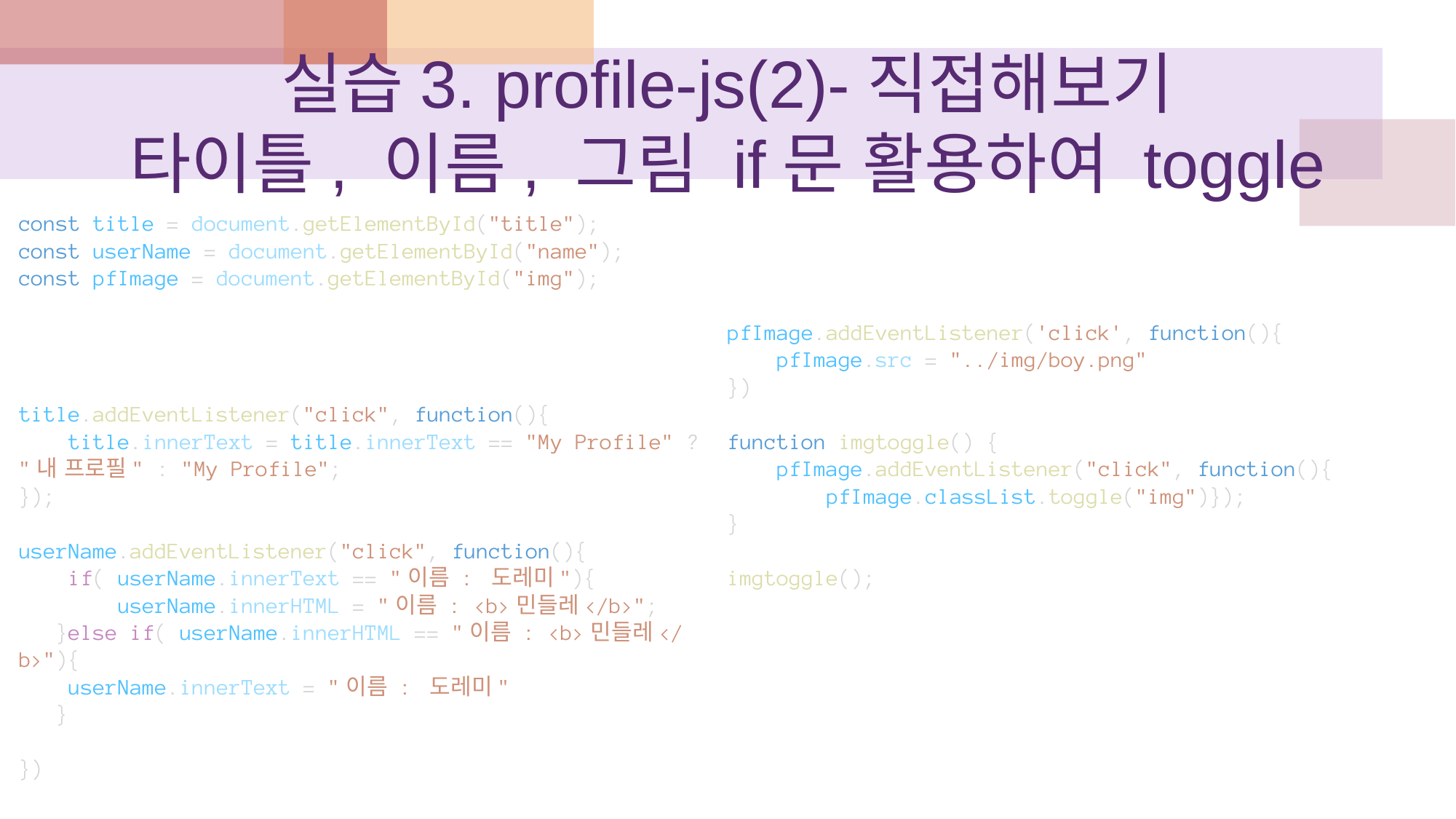

# 실습3. profile-js(2)-직접해보기 타이틀, 이름, 그림 if문 활용하여 toggle
const title = document.getElementById("title");
const userName = document.getElementById("name");
const pfImage = document.getElementById("img");
title.addEventListener("click", function(){
    title.innerText = title.innerText == "My Profile" ? "내 프로필" : "My Profile";
});
userName.addEventListener("click", function(){
    if( userName.innerText == "이름 : 도레미"){
        userName.innerHTML = "이름 : <b>민들레</b>";
   }else if( userName.innerHTML == "이름 : <b>민들레</b>"){
    userName.innerText = "이름 : 도레미"
   }
})
pfImage.addEventListener('click', function(){
    pfImage.src = "../img/boy.png"
})
function imgtoggle() {
    pfImage.addEventListener("click", function(){
        pfImage.classList.toggle("img")});
}
imgtoggle();